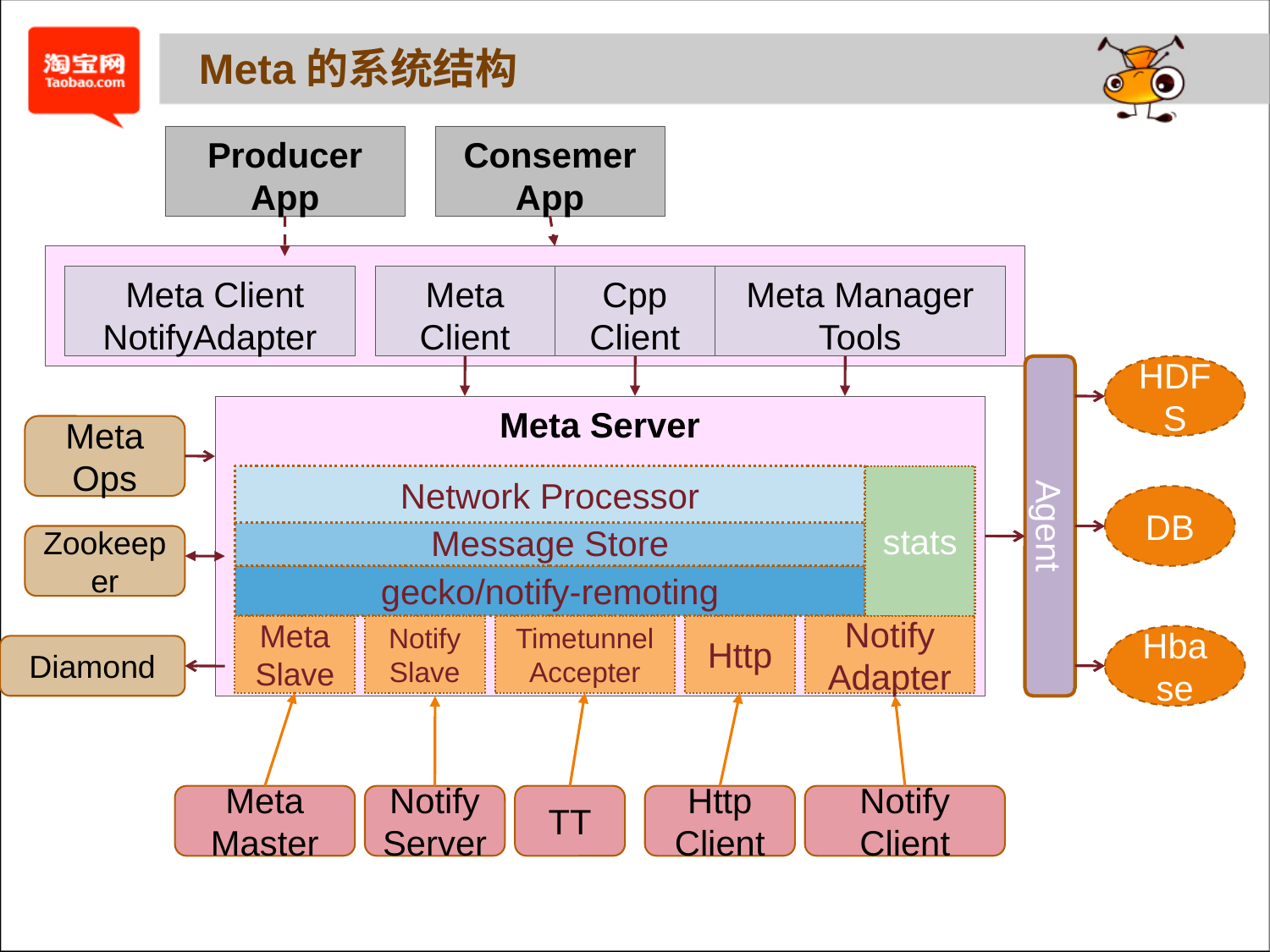

Meta的系统结构
Producer
App
Consemer
App

 Meta Client NotifyAdapter
Meta Client
Cpp Client
Meta Manager Tools
Agent
HDFS
Meta Server
Meta Ops
Network Processor
stats
DB
Message Store
Zookeeper
gecko/notify-remoting
Meta Slave
Notify
Slave
Timetunnel
Accepter
Http
Notify
Adapter
Hbase
Diamond
Meta Master
Notify
Server
TT
Http
Client
Notify
Client